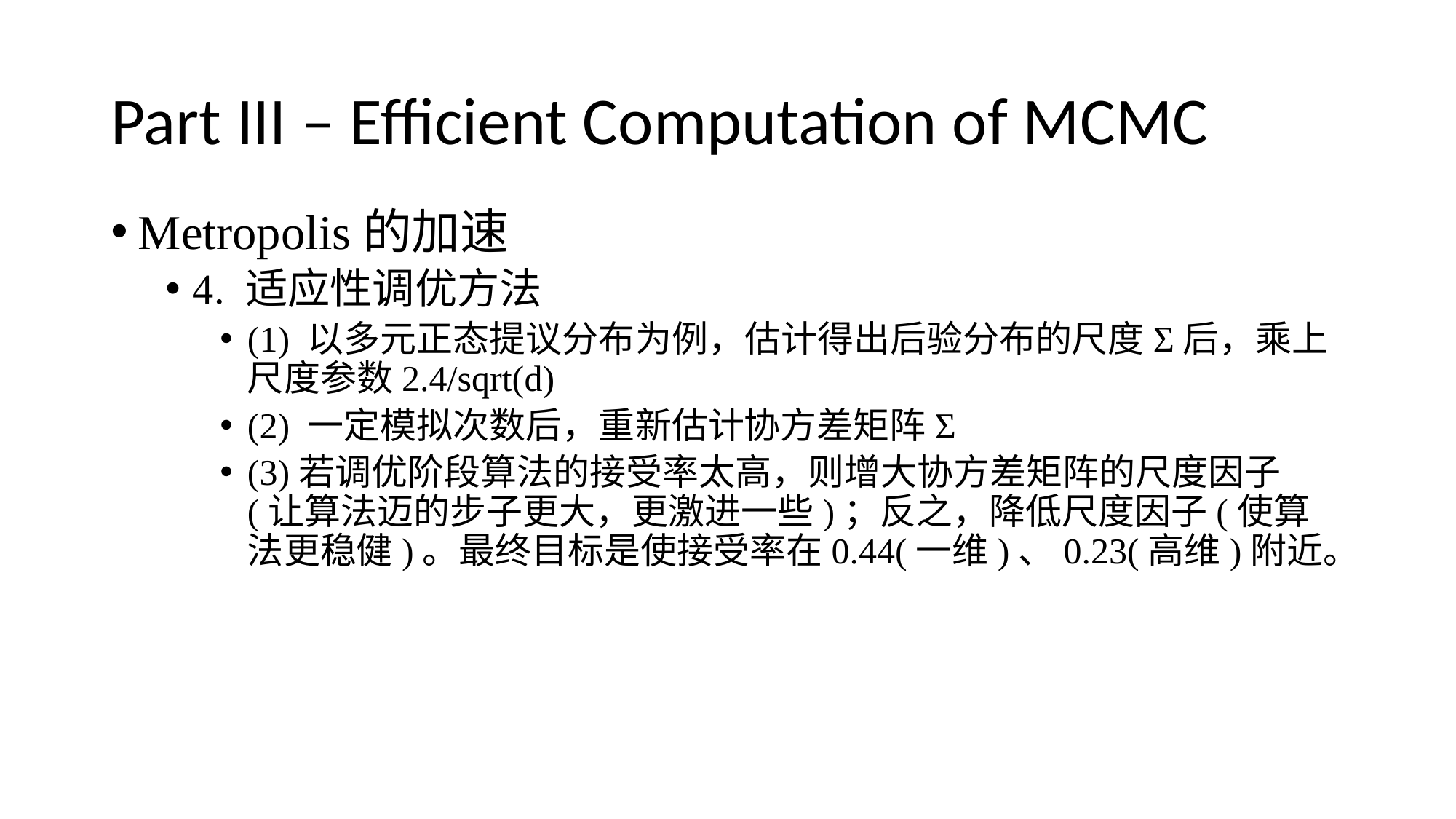

# Part III – Efficient Computation of MCMC
Metropolis的加速
4. 适应性调优方法
(1) 以多元正态提议分布为例，估计得出后验分布的尺度Σ后，乘上尺度参数2.4/sqrt(d)
(2) 一定模拟次数后，重新估计协方差矩阵Σ
(3)若调优阶段算法的接受率太高，则增大协方差矩阵的尺度因子(让算法迈的步子更大，更激进一些)；反之，降低尺度因子(使算法更稳健)。最终目标是使接受率在0.44(一维)、0.23(高维)附近。